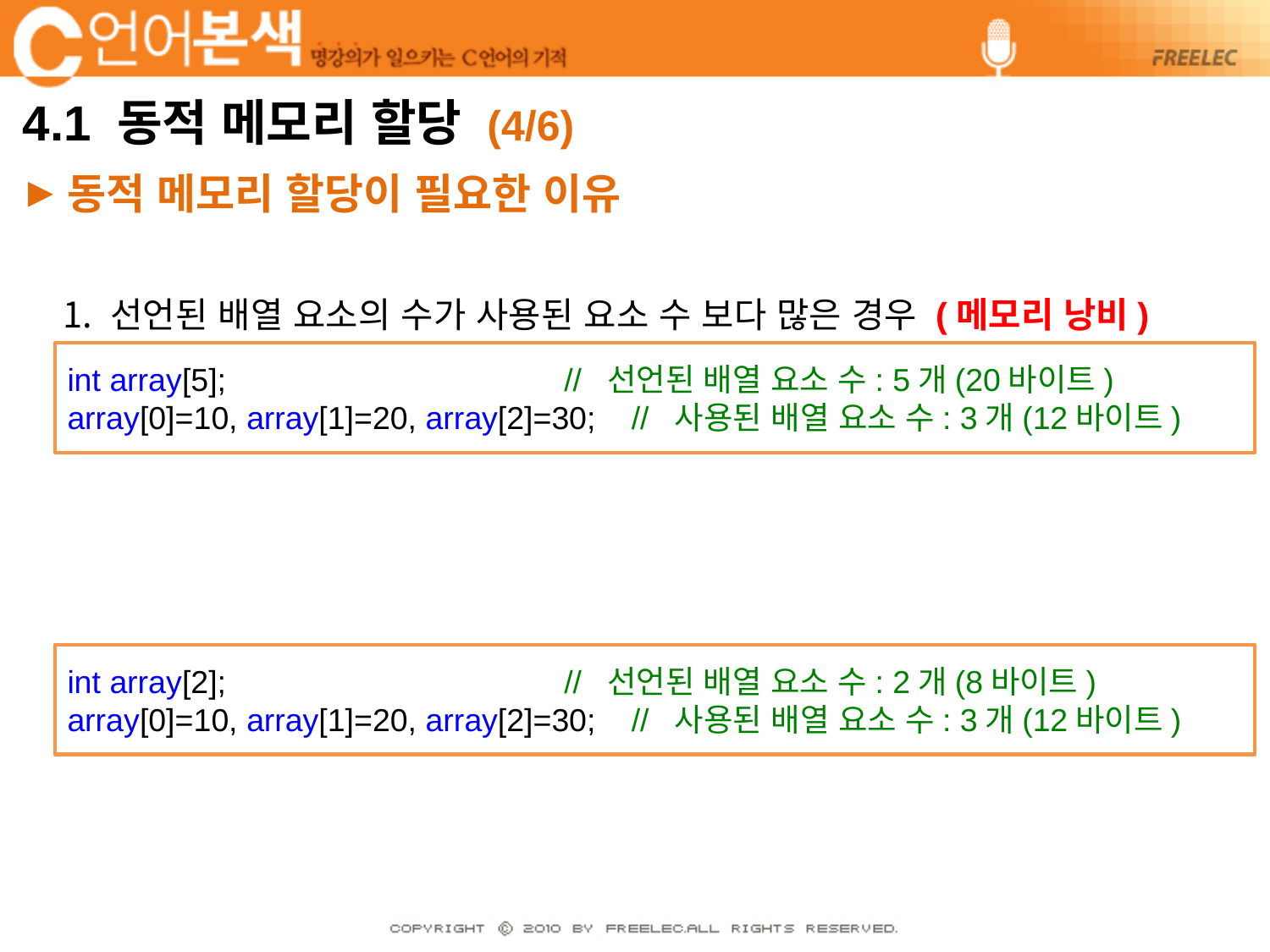

# 4.1 동적 메모리 할당 (4/6)
동적 메모리 할당이 필요한 이유

선언된 배열 요소의 수가 사용된 요소 수 보다 많은 경우 (메모리 낭비)

선언된 배열 요소의 수가 사용된 요소의 수보다 적은 경우 (메모리 부족)

int array[5];                                      //  선언된 배열 요소 수: 5개(20바이트)
array[0]=10, array[1]=20, array[2]=30;    //  사용된 배열 요소 수: 3개(12바이트)

int array[2];                                      //  선언된 배열 요소 수: 2개(8바이트)
array[0]=10, array[1]=20, array[2]=30;    //  사용된 배열 요소 수: 3개(12바이트)